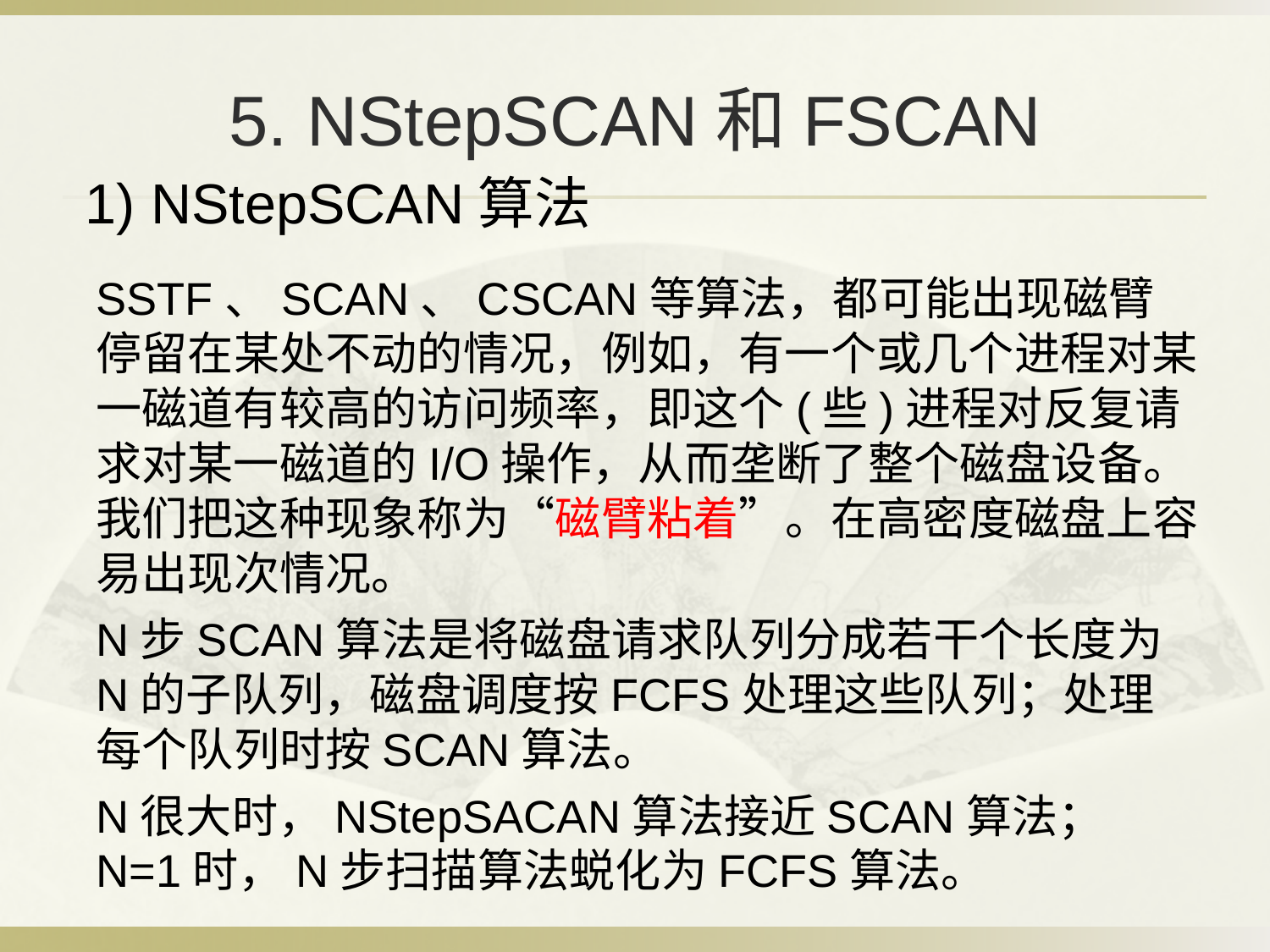

# 5. NStepSCAN和FSCAN
1) NStepSCAN算法
SSTF、SCAN、CSCAN等算法，都可能出现磁臂停留在某处不动的情况，例如，有一个或几个进程对某一磁道有较高的访问频率，即这个(些)进程对反复请求对某一磁道的I/O操作，从而垄断了整个磁盘设备。我们把这种现象称为“磁臂粘着”。在高密度磁盘上容易出现次情况。
N步SCAN算法是将磁盘请求队列分成若干个长度为N的子队列，磁盘调度按FCFS处理这些队列；处理每个队列时按SCAN算法。
N很大时，NStepSACAN算法接近SCAN算法；N=1时，N步扫描算法蜕化为FCFS算法。
123